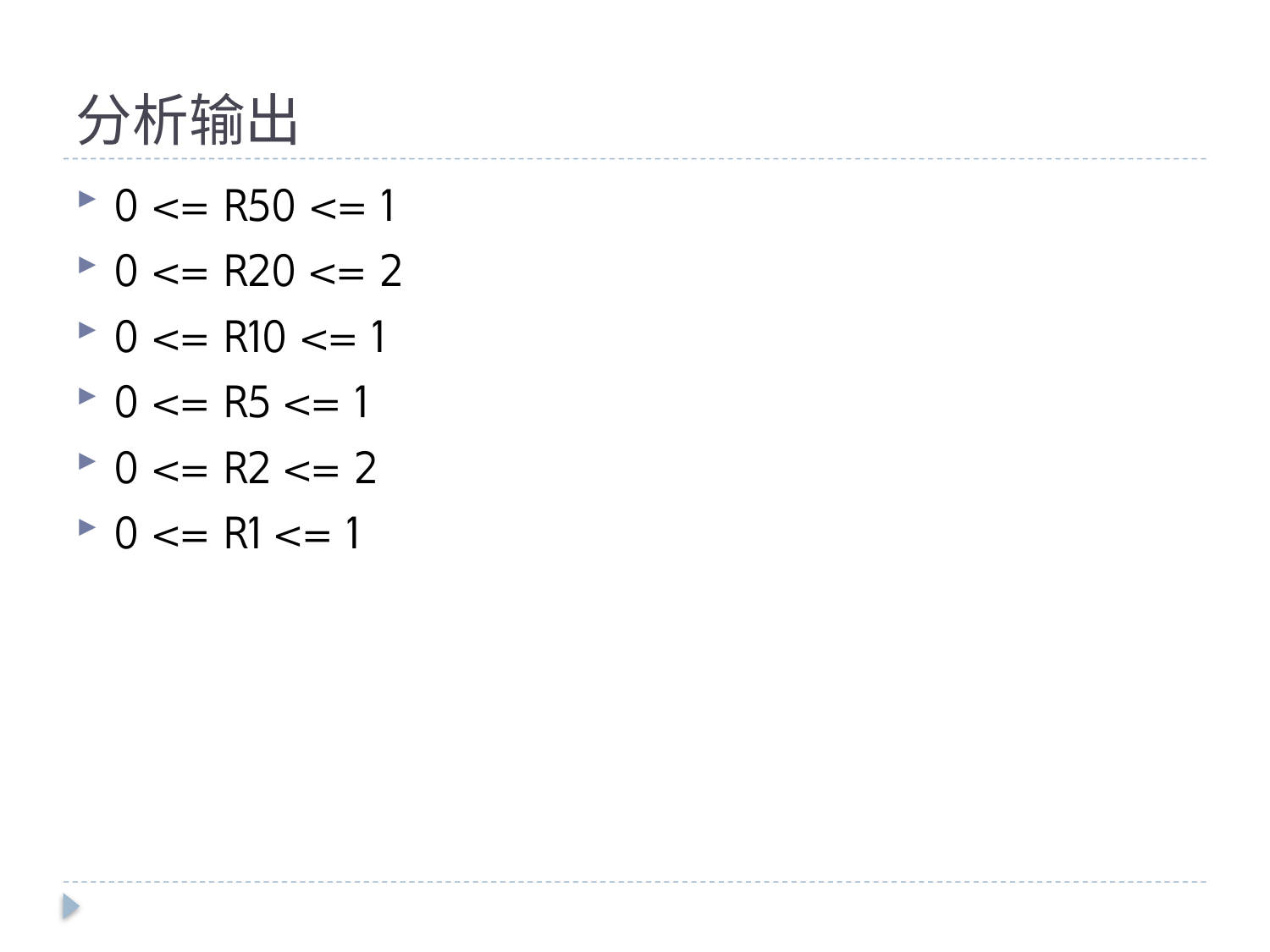

# 分析输出
0 <= R50 <= 1
0 <= R20 <= 2
0 <= R10 <= 1
0 <= R5 <= 1
0 <= R2 <= 2
0 <= R1 <= 1